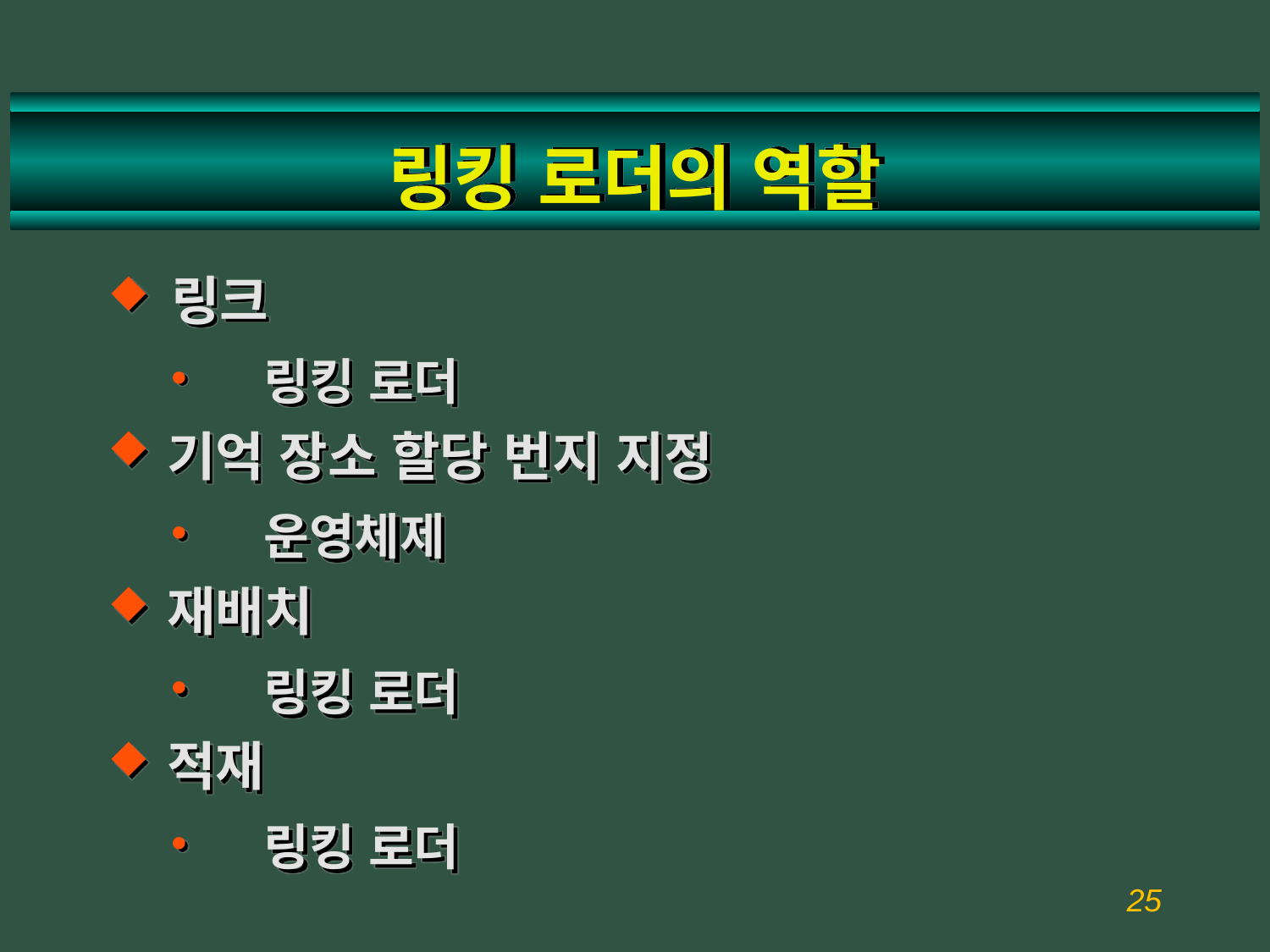

# 링킹 로더의 역할
링크
 링킹 로더
기억 장소 할당 번지 지정
 운영체제
재배치
 링킹 로더
적재
 링킹 로더
25